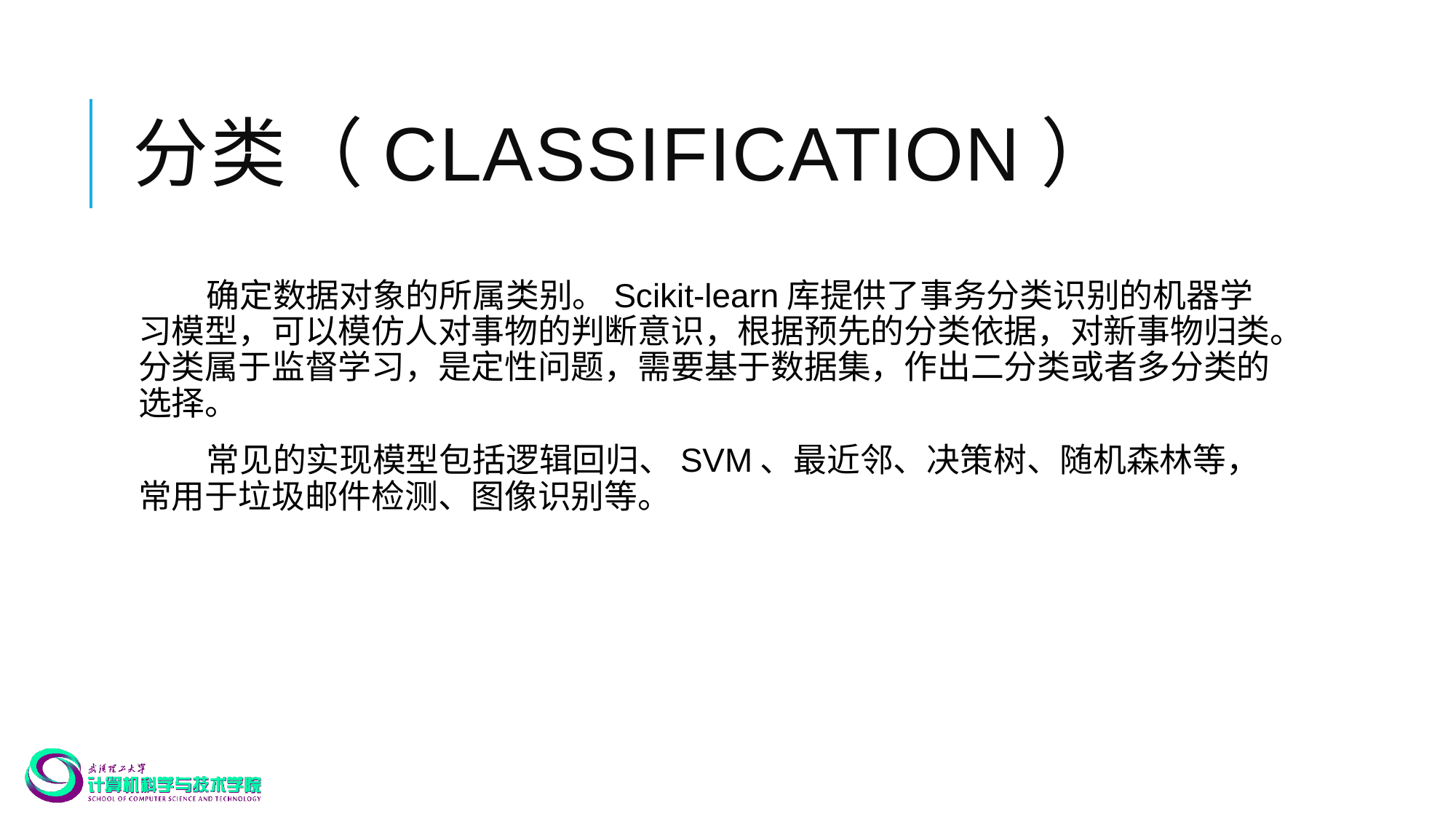

# 分类（Classification）
        确定数据对象的所属类别。Scikit-learn库提供了事务分类识别的机器学习模型，可以模仿人对事物的判断意识，根据预先的分类依据，对新事物归类。分类属于监督学习，是定性问题，需要基于数据集，作出二分类或者多分类的选择。
        常见的实现模型包括逻辑回归、SVM、最近邻、决策树、随机森林等，常用于垃圾邮件检测、图像识别等。